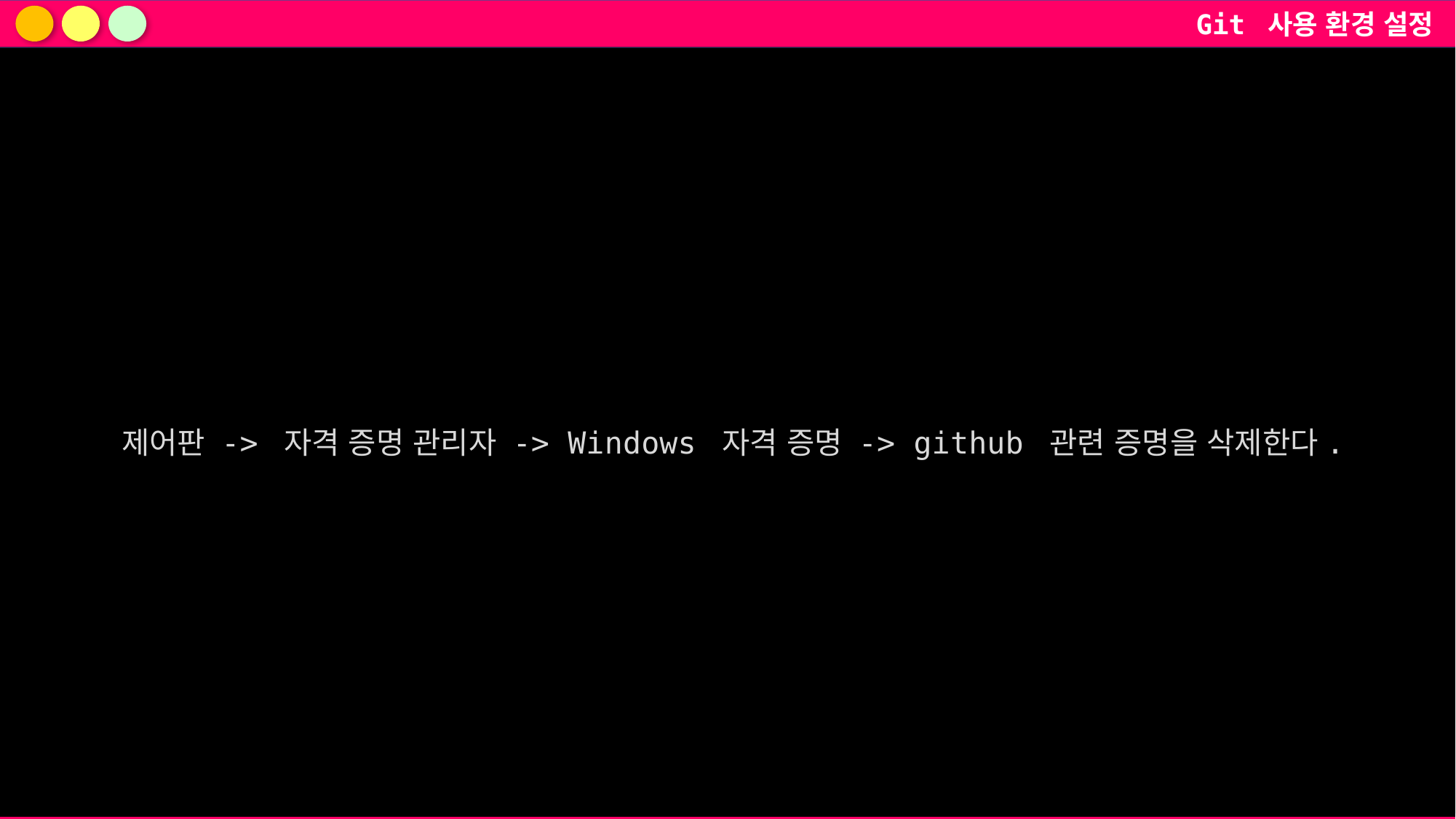

Git 사용 환경 설정
제어판 -> 자격 증명 관리자 -> Windows 자격 증명 -> github 관련 증명을 삭제한다.